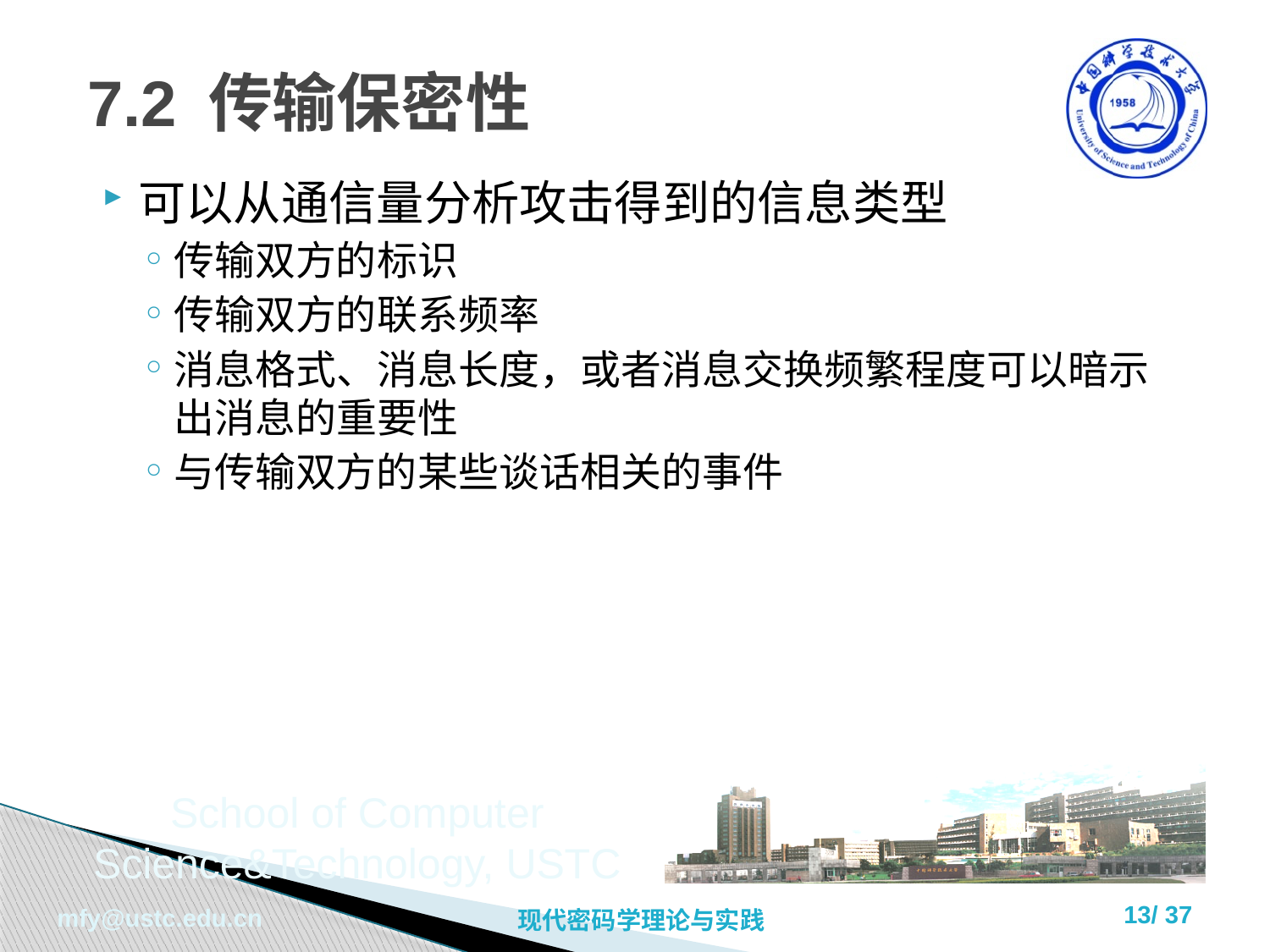

# 7.2 传输保密性
可以从通信量分析攻击得到的信息类型
传输双方的标识
传输双方的联系频率
消息格式、消息长度，或者消息交换频繁程度可以暗示出消息的重要性
与传输双方的某些谈话相关的事件